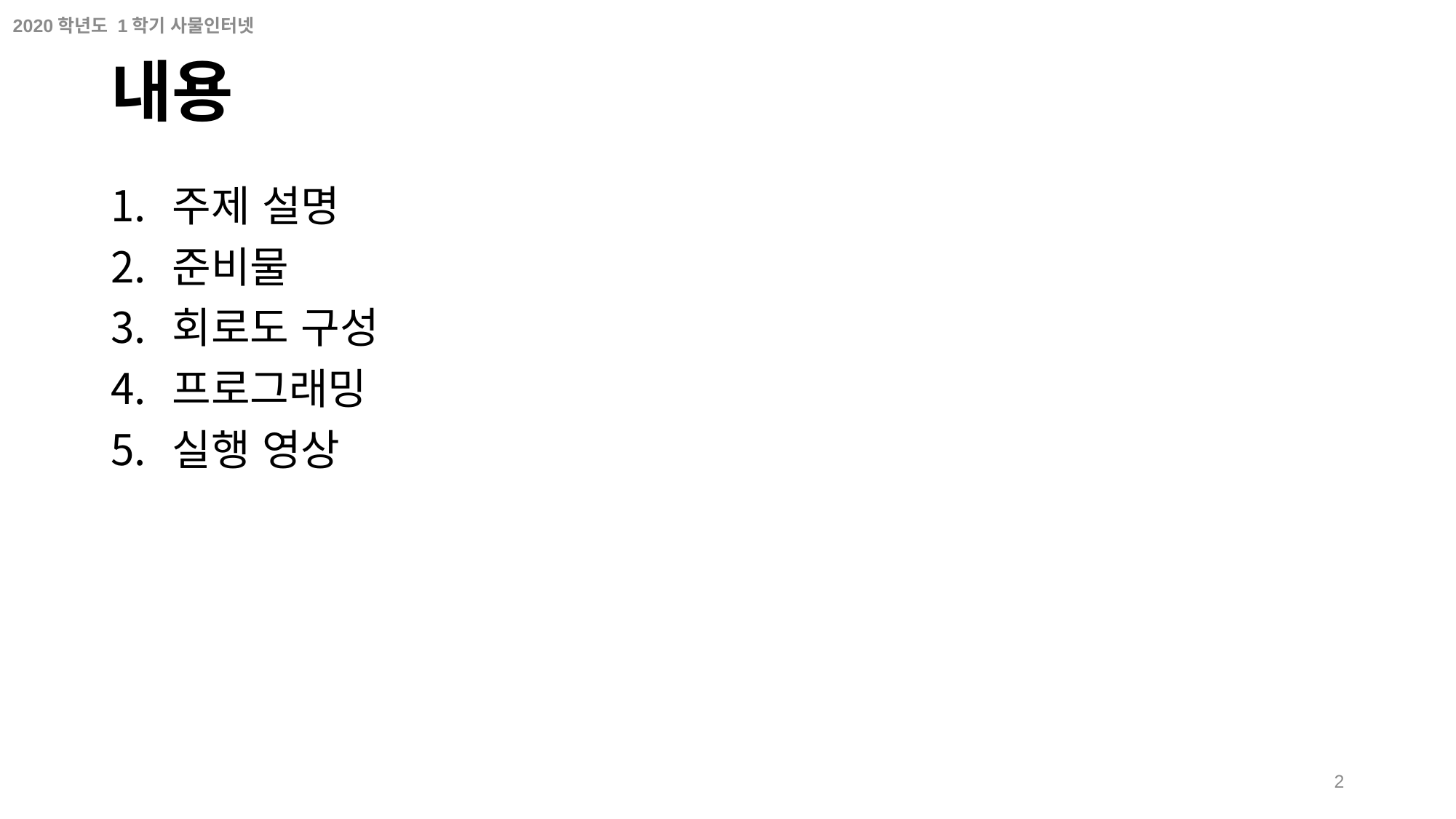

# 내용
주제 설명
준비물
회로도 구성
프로그래밍
실행 영상
2